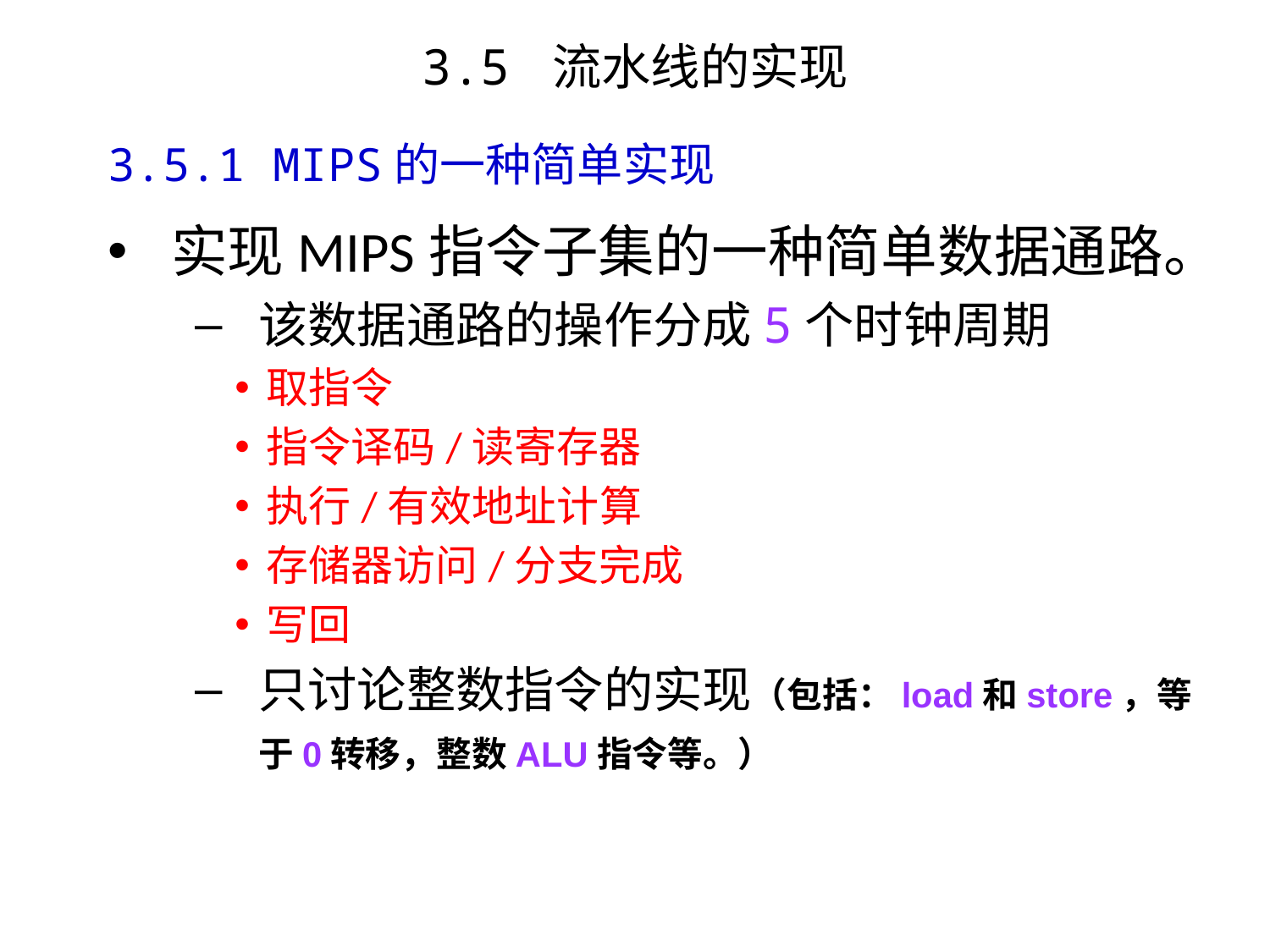

3.5 流水线的实现
3.5.1 MIPS的一种简单实现
实现MIPS指令子集的一种简单数据通路。
该数据通路的操作分成5个时钟周期
取指令
指令译码/读寄存器
执行/有效地址计算
存储器访问/分支完成
写回
只讨论整数指令的实现（包括：load和store，等于0转移，整数ALU指令等。）